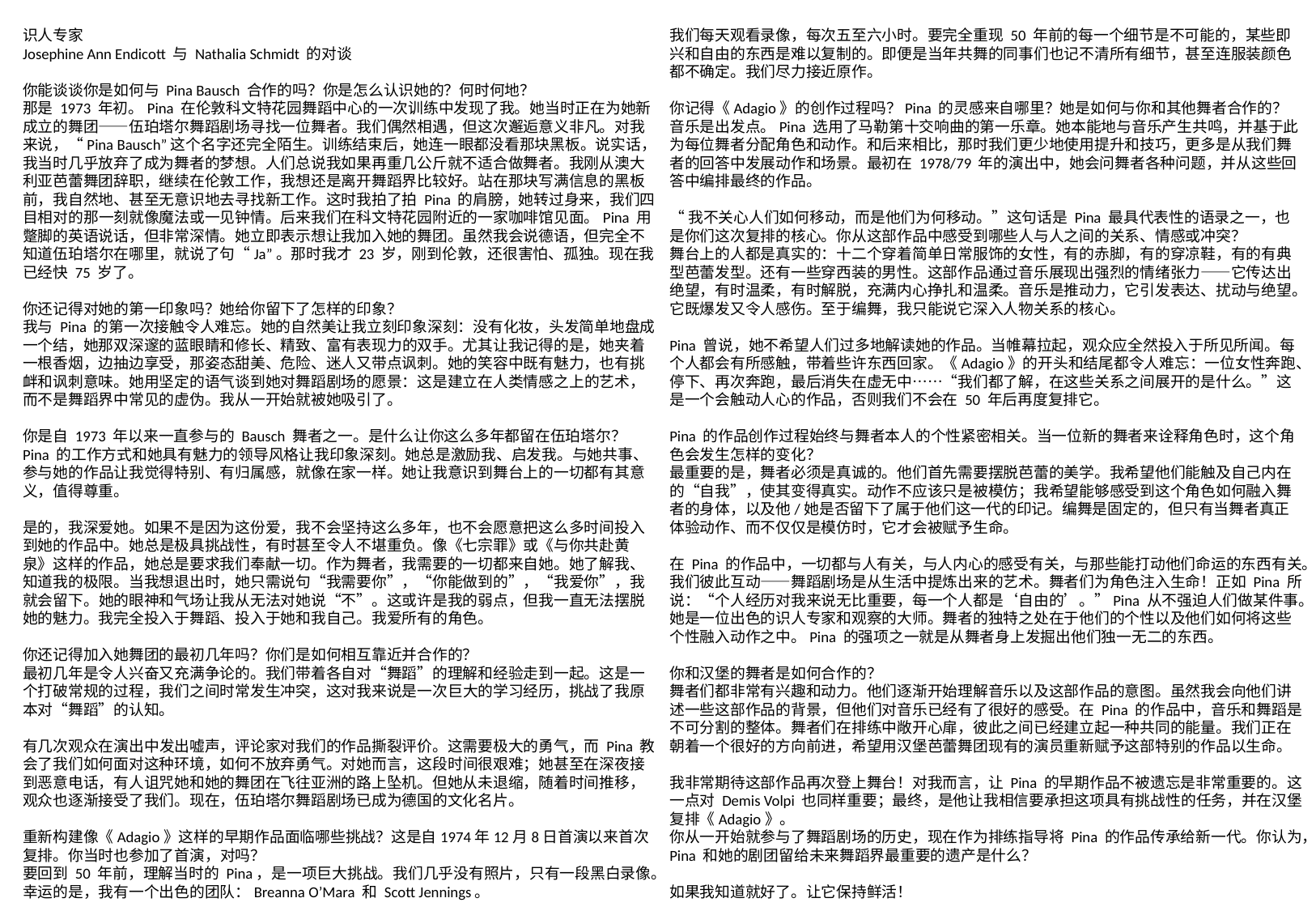

识人专家
Josephine Ann Endicott 与 Nathalia Schmidt 的对谈
你能谈谈你是如何与 Pina Bausch 合作的吗？你是怎么认识她的？何时何地？
那是 1973 年初。Pina 在伦敦科文特花园舞蹈中心的一次训练中发现了我。她当时正在为她新成立的舞团——伍珀塔尔舞蹈剧场寻找一位舞者。我们偶然相遇，但这次邂逅意义非凡。对我来说，“Pina Bausch”这个名字还完全陌生。训练结束后，她连一眼都没看那块黑板。说实话，我当时几乎放弃了成为舞者的梦想。人们总说我如果再重几公斤就不适合做舞者。我刚从澳大利亚芭蕾舞团辞职，继续在伦敦工作，我想还是离开舞蹈界比较好。站在那块写满信息的黑板前，我自然地、甚至无意识地去寻找新工作。这时我拍了拍 Pina 的肩膀，她转过身来，我们四目相对的那一刻就像魔法或一见钟情。后来我们在科文特花园附近的一家咖啡馆见面。Pina 用蹩脚的英语说话，但非常深情。她立即表示想让我加入她的舞团。虽然我会说德语，但完全不知道伍珀塔尔在哪里，就说了句“Ja”。那时我才 23 岁，刚到伦敦，还很害怕、孤独。现在我已经快 75 岁了。
你还记得对她的第一印象吗？她给你留下了怎样的印象？
我与 Pina 的第一次接触令人难忘。她的自然美让我立刻印象深刻：没有化妆，头发简单地盘成一个结，她那双深邃的蓝眼睛和修长、精致、富有表现力的双手。尤其让我记得的是，她夹着一根香烟，边抽边享受，那姿态甜美、危险、迷人又带点讽刺。她的笑容中既有魅力，也有挑衅和讽刺意味。她用坚定的语气谈到她对舞蹈剧场的愿景：这是建立在人类情感之上的艺术，而不是舞蹈界中常见的虚伪。我从一开始就被她吸引了。

你是自 1973 年以来一直参与的 Bausch 舞者之一。是什么让你这么多年都留在伍珀塔尔？
Pina 的工作方式和她具有魅力的领导风格让我印象深刻。她总是激励我、启发我。与她共事、参与她的作品让我觉得特别、有归属感，就像在家一样。她让我意识到舞台上的一切都有其意义，值得尊重。

是的，我深爱她。如果不是因为这份爱，我不会坚持这么多年，也不会愿意把这么多时间投入到她的作品中。她总是极具挑战性，有时甚至令人不堪重负。像《七宗罪》或《与你共赴黄泉》这样的作品，她总是要求我们奉献一切。作为舞者，我需要的一切都来自她。她了解我、知道我的极限。当我想退出时，她只需说句“我需要你”，“你能做到的”，“我爱你”，我就会留下。她的眼神和气场让我从无法对她说“不”。这或许是我的弱点，但我一直无法摆脱她的魅力。我完全投入于舞蹈、投入于她和我自己。我爱所有的角色。

你还记得加入她舞团的最初几年吗？你们是如何相互靠近并合作的？
最初几年是令人兴奋又充满争论的。我们带着各自对“舞蹈”的理解和经验走到一起。这是一个打破常规的过程，我们之间时常发生冲突，这对我来说是一次巨大的学习经历，挑战了我原本对“舞蹈”的认知。
有几次观众在演出中发出嘘声，评论家对我们的作品撕裂评价。这需要极大的勇气，而 Pina 教会了我们如何面对这种环境，如何不放弃勇气。对她而言，这段时间很艰难；她甚至在深夜接到恶意电话，有人诅咒她和她的舞团在飞往亚洲的路上坠机。但她从未退缩，随着时间推移，观众也逐渐接受了我们。现在，伍珀塔尔舞蹈剧场已成为德国的文化名片。
重新构建像《Adagio》这样的早期作品面临哪些挑战？这是自1974年12月8日首演以来首次复排。你当时也参加了首演，对吗？
要回到 50 年前，理解当时的 Pina，是一项巨大挑战。我们几乎没有照片，只有一段黑白录像。幸运的是，我有一个出色的团队：Breanna O’Mara 和 Scott Jennings。
我们每天观看录像，每次五至六小时。要完全重现 50 年前的每一个细节是不可能的，某些即兴和自由的东西是难以复制的。即便是当年共舞的同事们也记不清所有细节，甚至连服装颜色都不确定。我们尽力接近原作。
你记得《Adagio》的创作过程吗？Pina 的灵感来自哪里？她是如何与你和其他舞者合作的？
音乐是出发点。Pina 选用了马勒第十交响曲的第一乐章。她本能地与音乐产生共鸣，并基于此为每位舞者分配角色和动作。和后来相比，那时我们更少地使用提升和技巧，更多是从我们舞者的回答中发展动作和场景。最初在 1978/79 年的演出中，她会问舞者各种问题，并从这些回答中编排最终的作品。

“我不关心人们如何移动，而是他们为何移动。”这句话是 Pina 最具代表性的语录之一，也是你们这次复排的核心。你从这部作品中感受到哪些人与人之间的关系、情感或冲突？
舞台上的人都是真实的：十二个穿着简单日常服饰的女性，有的赤脚，有的穿凉鞋，有的有典型芭蕾发型。还有一些穿西装的男性。这部作品通过音乐展现出强烈的情绪张力——它传达出绝望，有时温柔，有时解脱，充满内心挣扎和温柔。音乐是推动力，它引发表达、扰动与绝望。它既爆发又令人感伤。至于编舞，我只能说它深入人物关系的核心。

Pina 曾说，她不希望人们过多地解读她的作品。当帷幕拉起，观众应全然投入于所见所闻。每个人都会有所感触，带着些许东西回家。《Adagio》的开头和结尾都令人难忘：一位女性奔跑、停下、再次奔跑，最后消失在虚无中……“我们都了解，在这些关系之间展开的是什么。”这是一个会触动人心的作品，否则我们不会在 50 年后再度复排它。

Pina 的作品创作过程始终与舞者本人的个性紧密相关。当一位新的舞者来诠释角色时，这个角色会发生怎样的变化？
最重要的是，舞者必须是真诚的。他们首先需要摆脱芭蕾的美学。我希望他们能触及自己内在的“自我”，使其变得真实。动作不应该只是被模仿；我希望能够感受到这个角色如何融入舞者的身体，以及他/她是否留下了属于他们这一代的印记。编舞是固定的，但只有当舞者真正体验动作、而不仅仅是模仿时，它才会被赋予生命。

在 Pina 的作品中，一切都与人有关，与人内心的感受有关，与那些能打动他们命运的东西有关。我们彼此互动——舞蹈剧场是从生活中提炼出来的艺术。舞者们为角色注入生命！正如 Pina 所说：“个人经历对我来说无比重要，每一个人都是‘自由的’。”Pina 从不强迫人们做某件事。她是一位出色的识人专家和观察的大师。舞者的独特之处在于他们的个性以及他们如何将这些个性融入动作之中。Pina 的强项之一就是从舞者身上发掘出他们独一无二的东西。

你和汉堡的舞者是如何合作的？
舞者们都非常有兴趣和动力。他们逐渐开始理解音乐以及这部作品的意图。虽然我会向他们讲述一些这部作品的背景，但他们对音乐已经有了很好的感受。在 Pina 的作品中，音乐和舞蹈是不可分割的整体。舞者们在排练中敞开心扉，彼此之间已经建立起一种共同的能量。我们正在朝着一个很好的方向前进，希望用汉堡芭蕾舞团现有的演员重新赋予这部特别的作品以生命。
我非常期待这部作品再次登上舞台！对我而言，让 Pina 的早期作品不被遗忘是非常重要的。这一点对 Demis Volpi 也同样重要；最终，是他让我相信要承担这项具有挑战性的任务，并在汉堡复排《Adagio》。
你从一开始就参与了舞蹈剧场的历史，现在作为排练指导将 Pina 的作品传承给新一代。你认为，Pina 和她的剧团留给未来舞蹈界最重要的遗产是什么？

如果我知道就好了。让它保持鲜活！